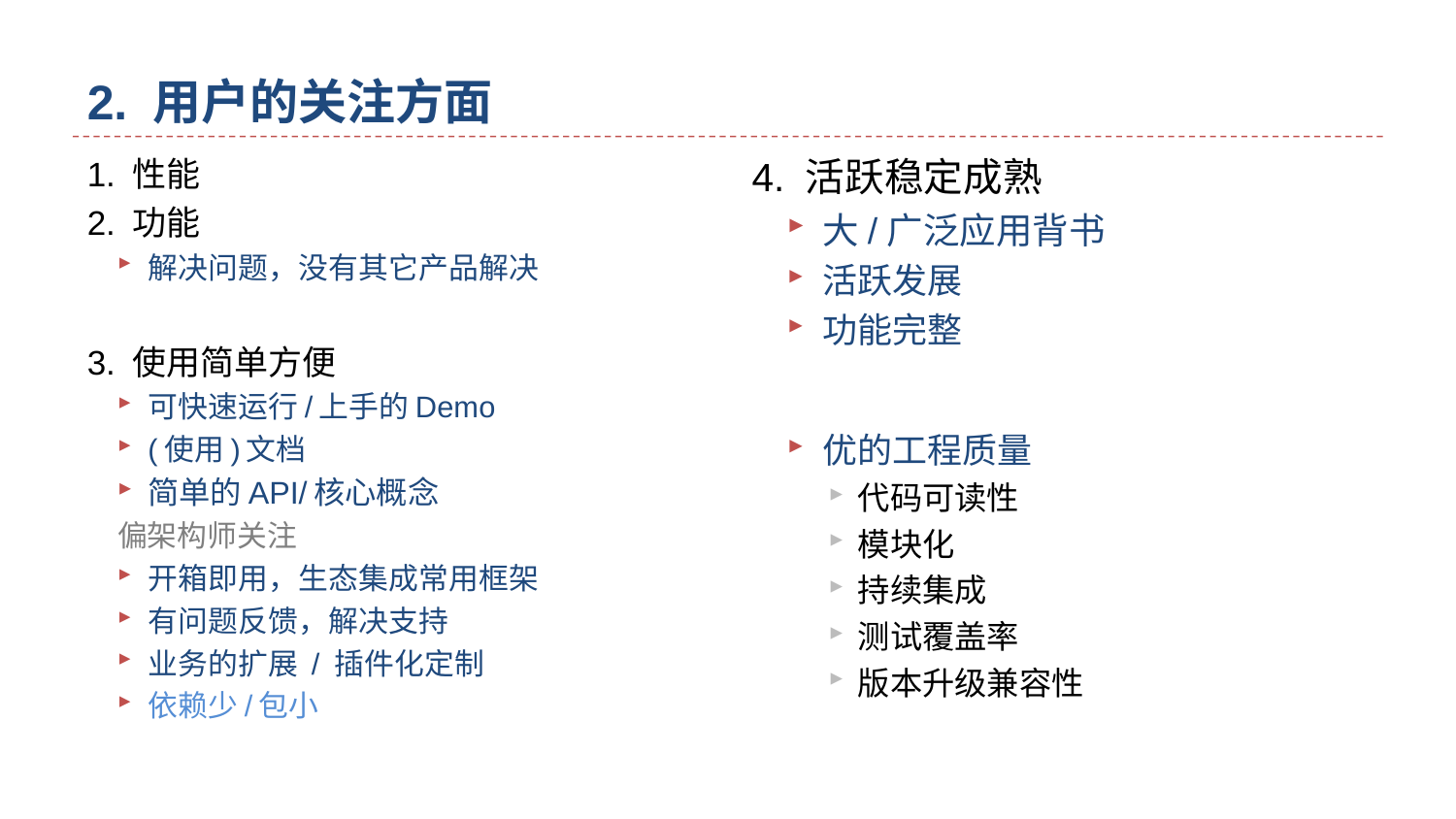

# 2. 用户的关注方面
4. 活跃稳定成熟
大/广泛应用背书
活跃发展
功能完整

优的工程质量
代码可读性
模块化
持续集成
测试覆盖率
版本升级兼容性

1. 性能
2. 功能
解决问题，没有其它产品解决

3. 使用简单方便
可快速运行/上手的Demo
(使用)文档
简单的API/核心概念
偏架构师关注
开箱即用，生态集成常用框架
有问题反馈，解决支持
业务的扩展 / 插件化定制
依赖少/包小